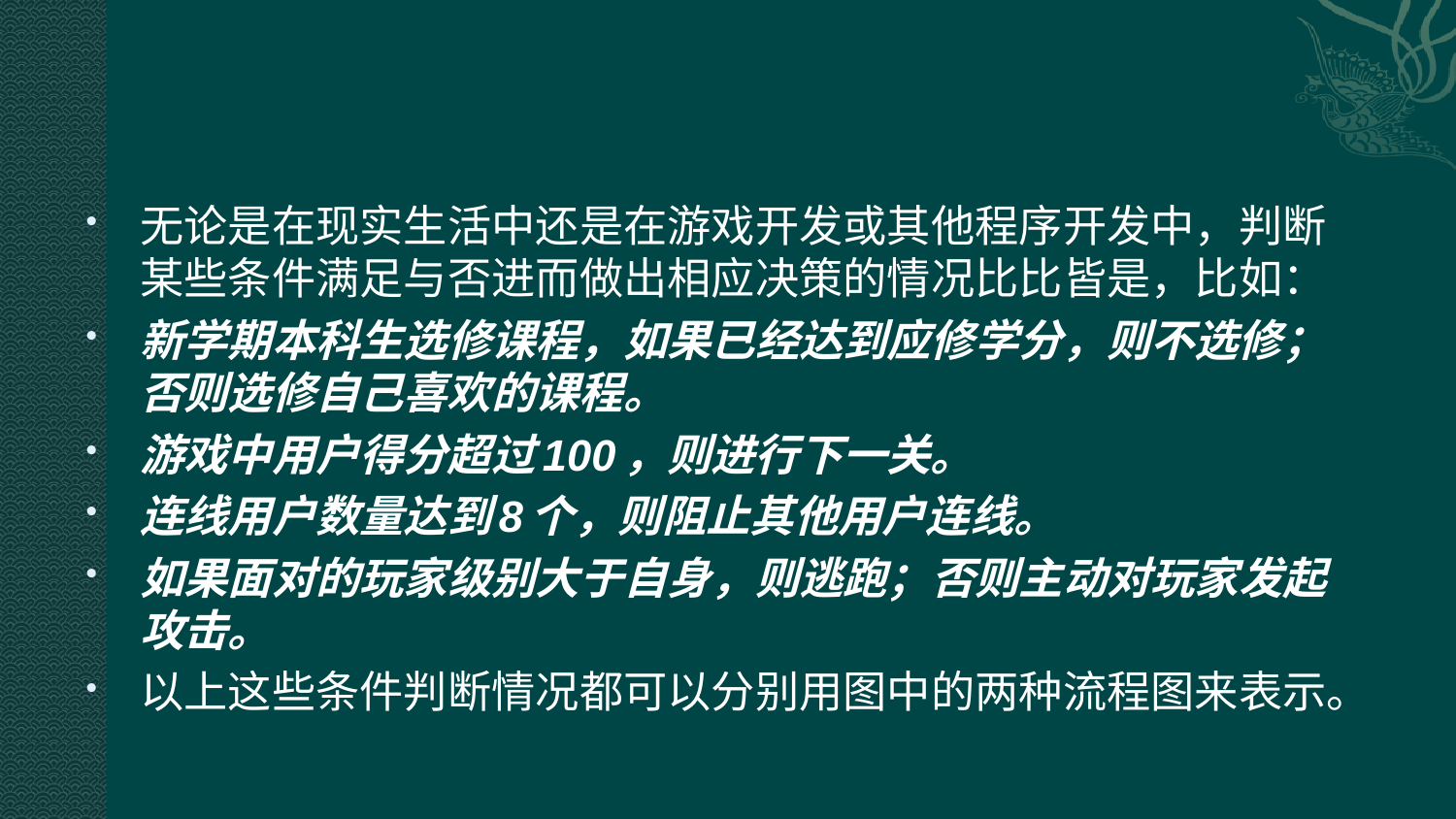

#
无论是在现实生活中还是在游戏开发或其他程序开发中，判断某些条件满足与否进而做出相应决策的情况比比皆是，比如：
新学期本科生选修课程，如果已经达到应修学分，则不选修；否则选修自己喜欢的课程。
游戏中用户得分超过100，则进行下一关。
连线用户数量达到8个，则阻止其他用户连线。
如果面对的玩家级别大于自身，则逃跑；否则主动对玩家发起攻击。
以上这些条件判断情况都可以分别用图中的两种流程图来表示。